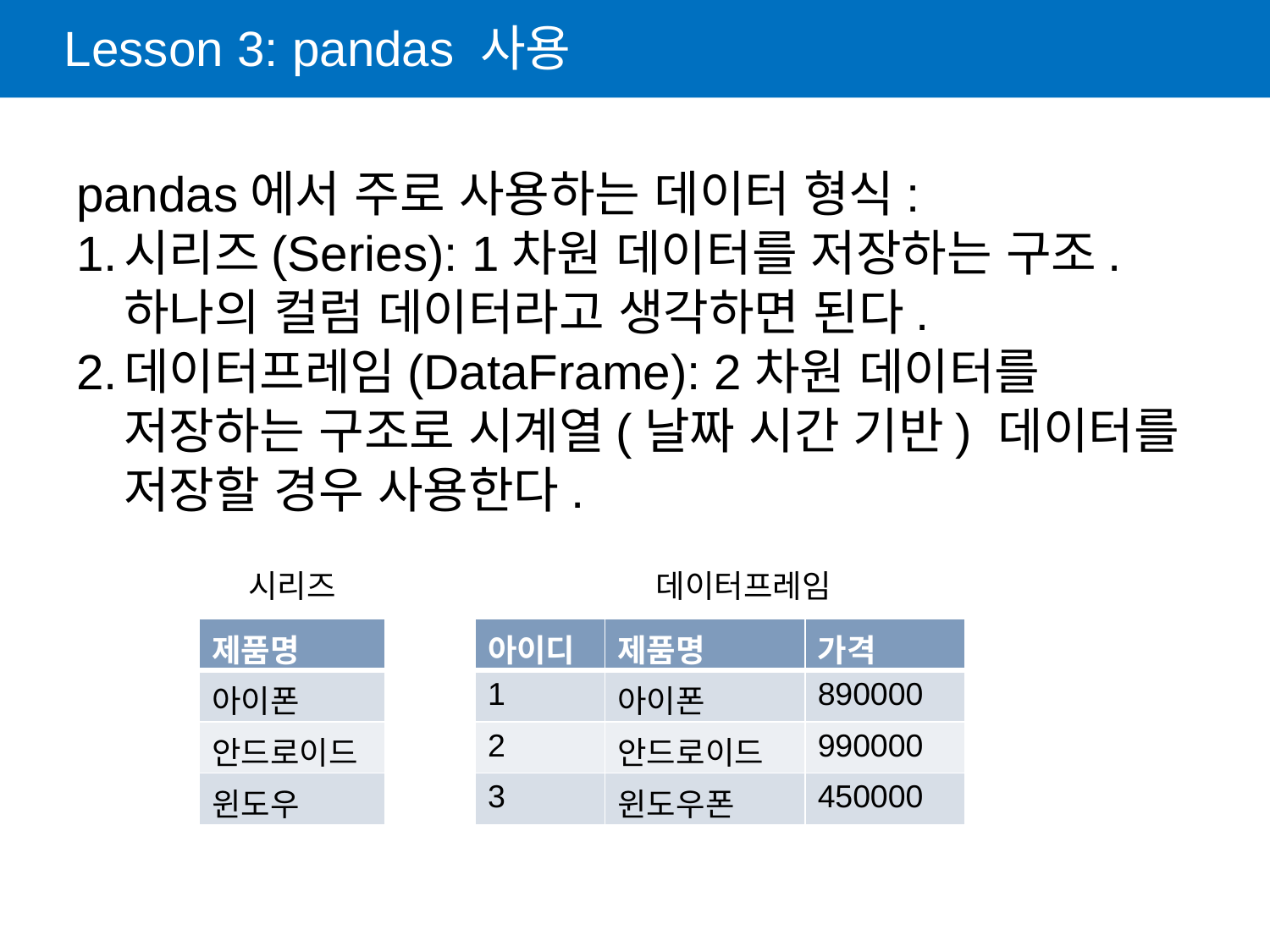

# Lesson 3: pandas 사용

pandas에서 주로 사용하는 데이터 형식:
시리즈(Series): 1차원 데이터를 저장하는 구조. 하나의 컬럼 데이터라고 생각하면 된다.
데이터프레임(DataFrame): 2차원 데이터를 저장하는 구조로 시계열(날짜 시간 기반) 데이터를 저장할 경우 사용한다.

시리즈
데이터프레임
| 제품명 |
| --- |
| 아이폰 |
| 안드로이드 |
| 윈도우 |
| 아이디 | 제품명 | 가격 |
| --- | --- | --- |
| 1 | 아이폰 | 890000 |
| 2 | 안드로이드 | 990000 |
| 3 | 윈도우폰 | 450000 |